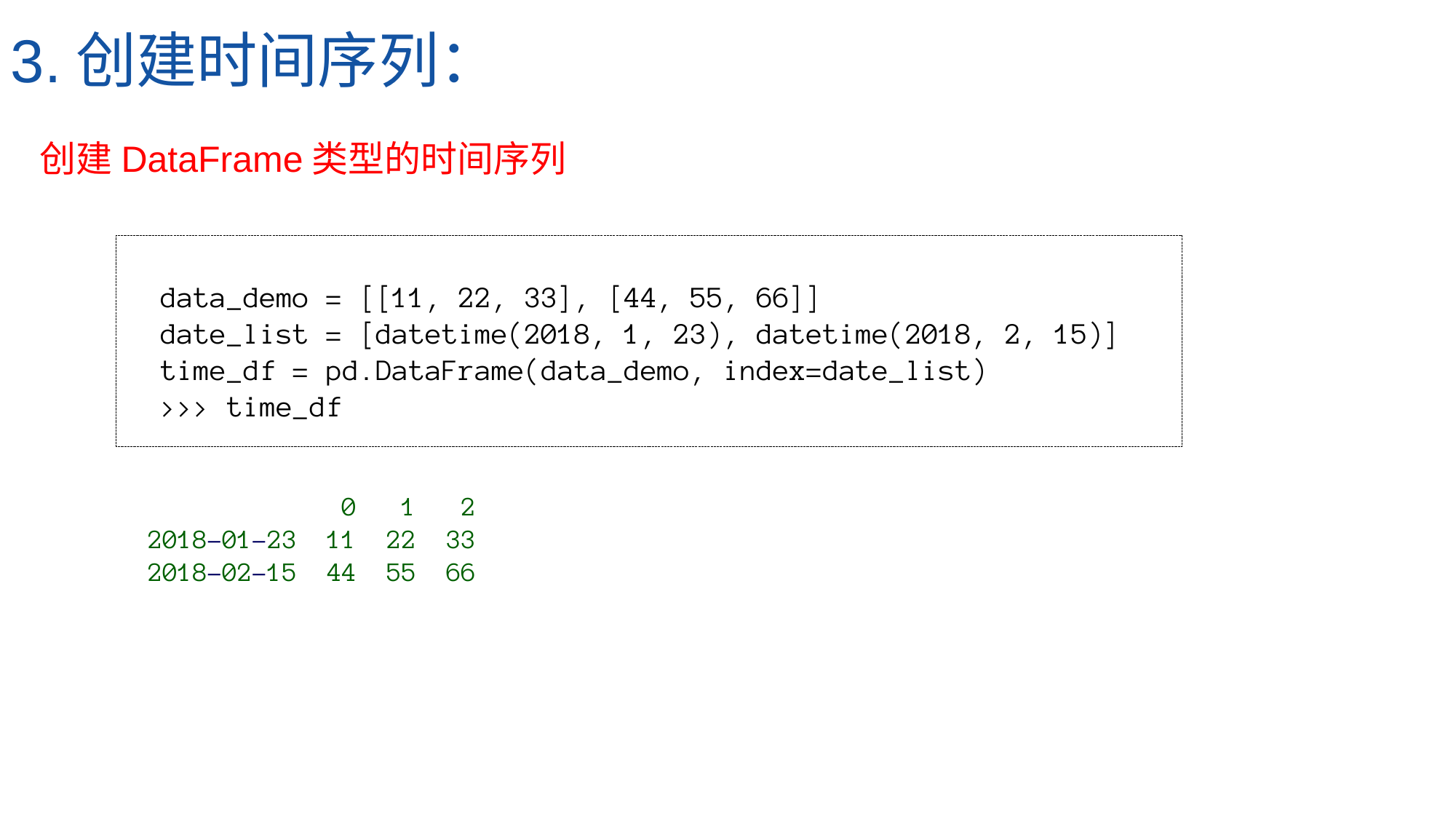

3.创建时间序列：
创建DataFrame类型的时间序列

data_demo = [[11, 22, 33], [44, 55, 66]]
date_list = [datetime(2018, 1, 23), datetime(2018, 2, 15)]
time_df = pd.DataFrame(data_demo, index=date_list)
>>> time_df
             0   1   2
2018-01-23  11  22  33
2018-02-15  44  55  66